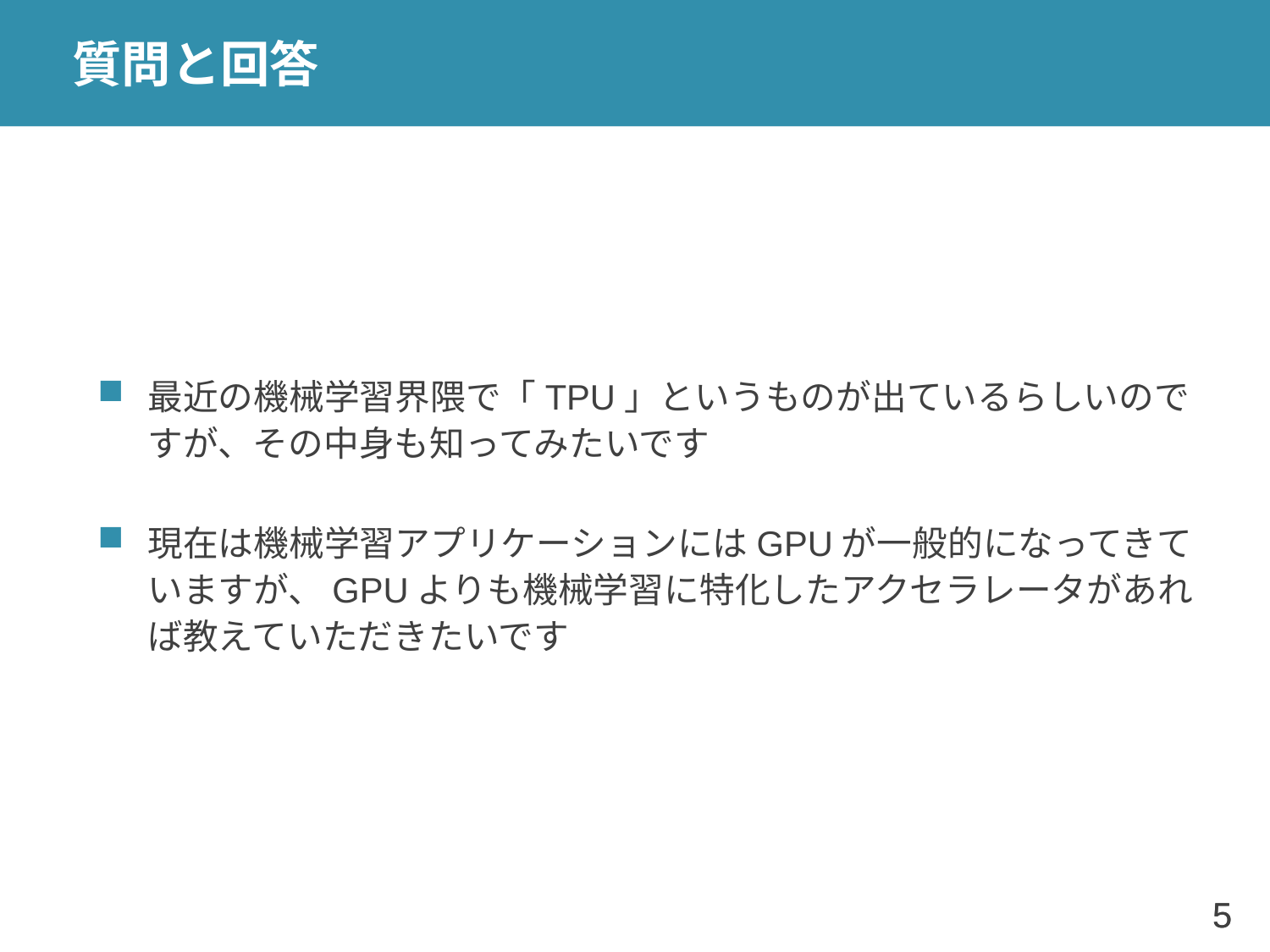

# 質問と回答
最近の機械学習界隈で「TPU」というものが出ているらしいのですが、その中身も知ってみたいです
現在は機械学習アプリケーションにはGPUが一般的になってきていますが、GPUよりも機械学習に特化したアクセラレータがあれば教えていただきたいです